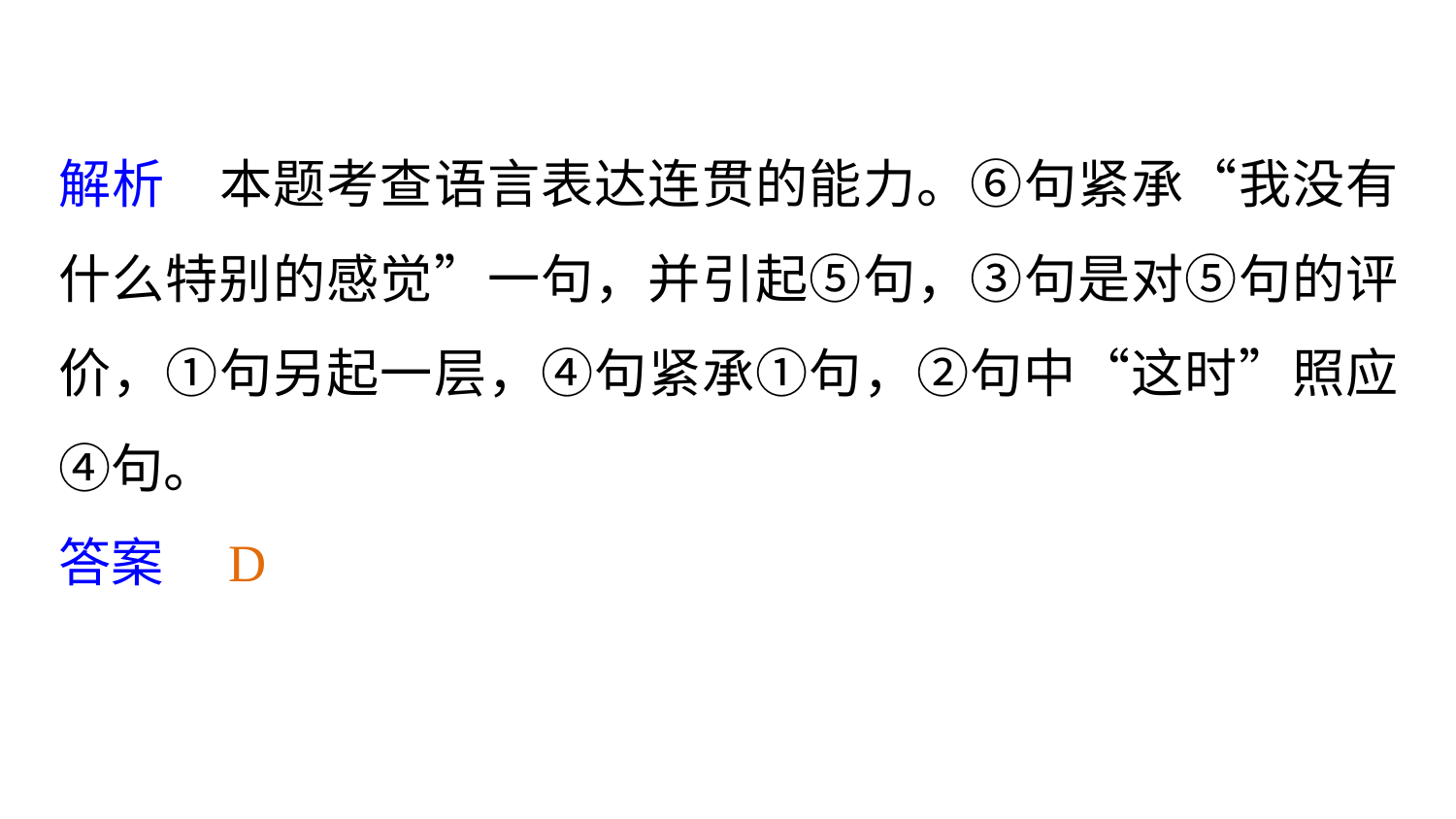

解析　本题考查语言表达连贯的能力。⑥句紧承“我没有什么特别的感觉”一句，并引起⑤句，③句是对⑤句的评价，①句另起一层，④句紧承①句，②句中“这时”照应④句。
答案　D